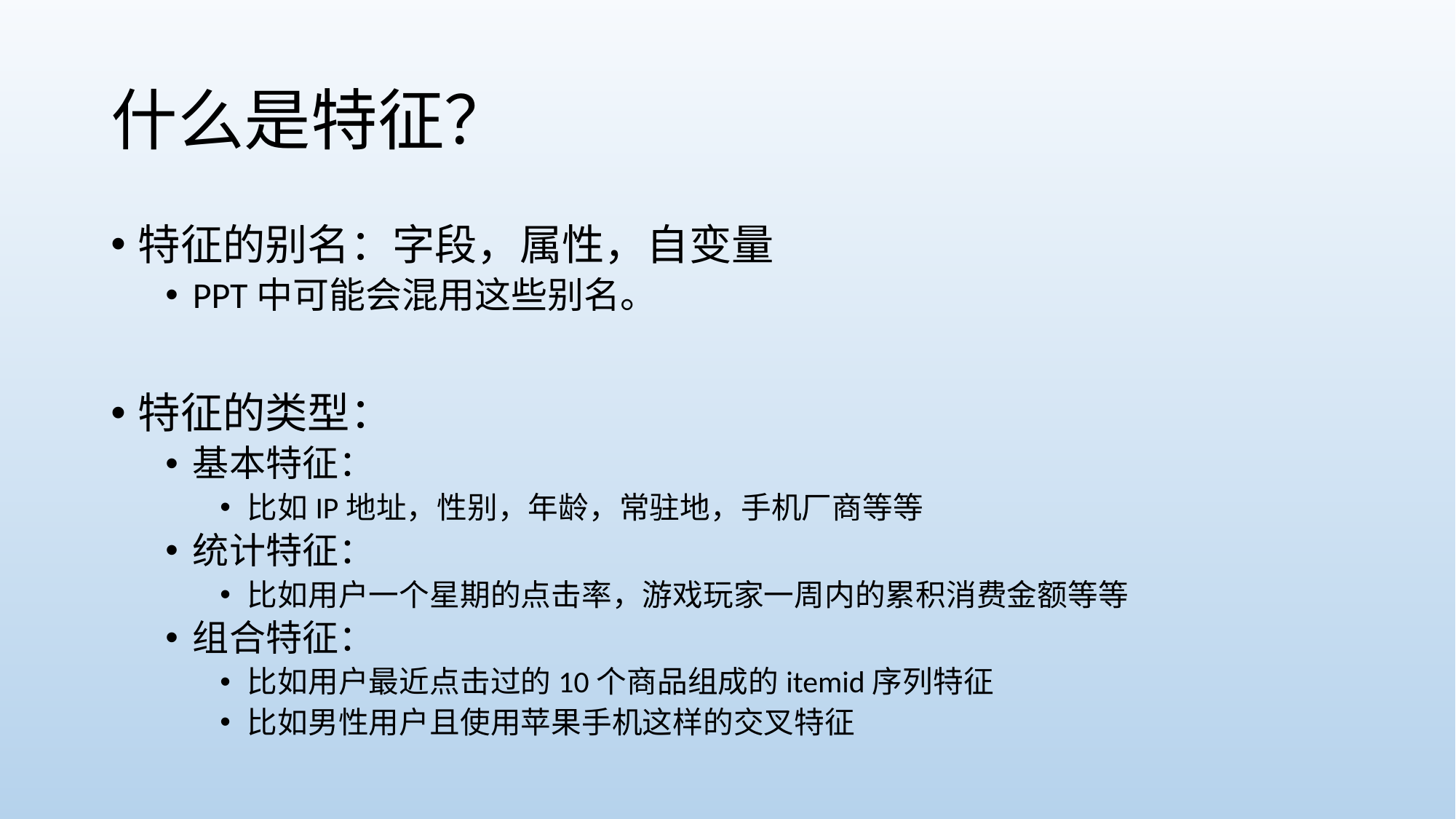

# 什么是特征？
特征的别名：字段，属性，自变量
PPT中可能会混用这些别名。

特征的类型：
基本特征：
比如IP地址，性别，年龄，常驻地，手机厂商等等
统计特征：
比如用户一个星期的点击率，游戏玩家一周内的累积消费金额等等
组合特征：
比如用户最近点击过的10个商品组成的itemid序列特征
比如男性用户且使用苹果手机这样的交叉特征